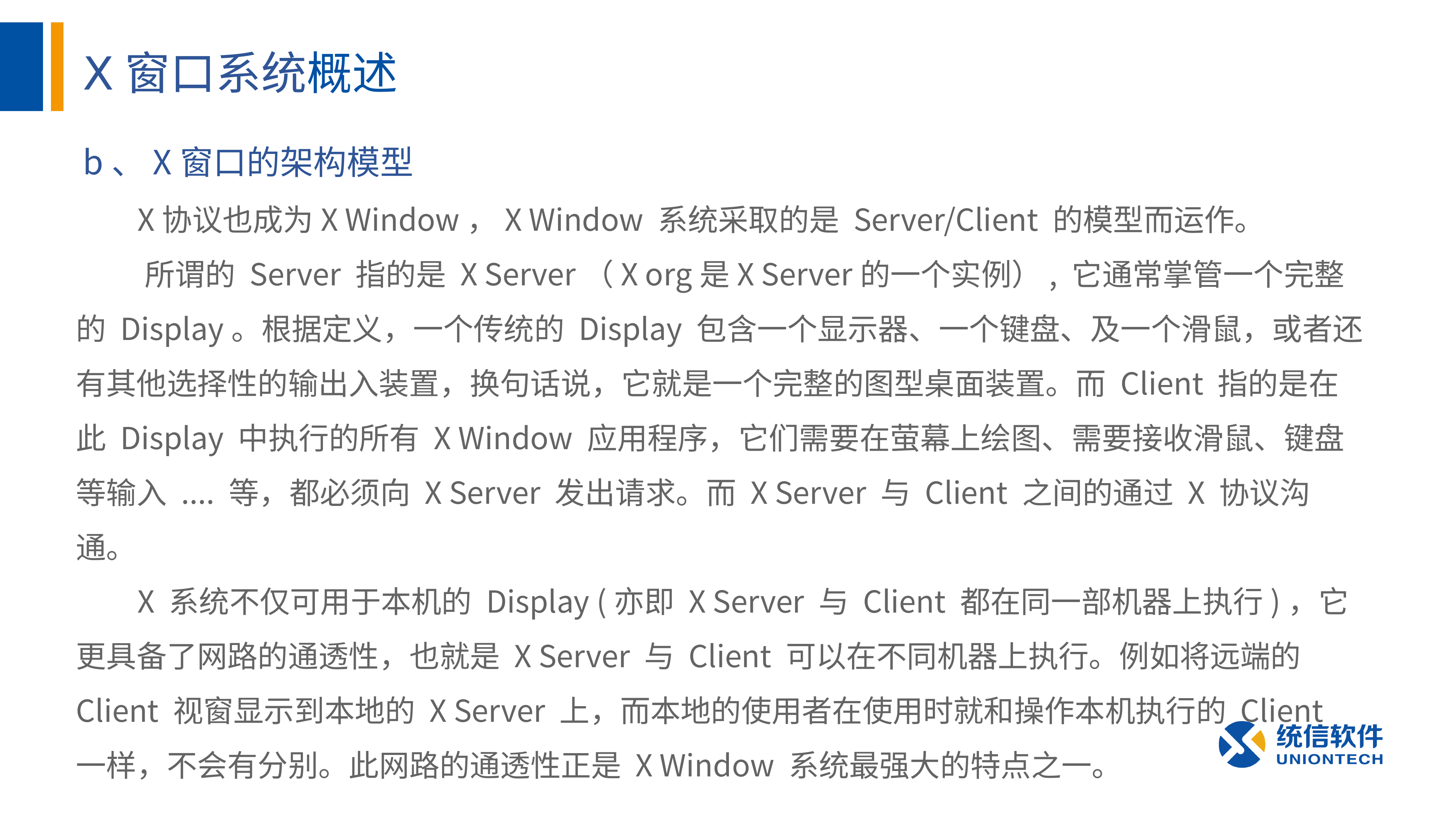

# X窗口系统概述
b、X窗口的架构模型
         X协议也成为X Window，X Window 系统采取的是 Server/Client 的模型而运作。
         所谓的 Server 指的是 X Server（X org是X Server的一个实例）, 它通常掌管一个完整的 Display。根据定义，一个传统的 Display 包含一个显示器、一个键盘、及一个滑鼠，或者还有其他选择性的输出入装置，换句话说，它就是一个完整的图型桌面装置。而 Client 指的是在此 Display 中执行的所有 X Window 应用程序，它们需要在萤幕上绘图、需要接收滑鼠、键盘等输入 .... 等，都必须向 X Server 发出请求。而 X Server 与 Client 之间的通过 X 协议沟通。
         X 系统不仅可用于本机的 Display (亦即 X Server 与 Client 都在同一部机器上执行)，它更具备了网路的通透性，也就是 X Server 与 Client 可以在不同机器上执行。例如将远端的 Client 视窗显示到本地的 X Server 上，而本地的使用者在使用时就和操作本机执行的 Client 一样，不会有分别。此网路的通透性正是 X Window 系统最强大的特点之一。